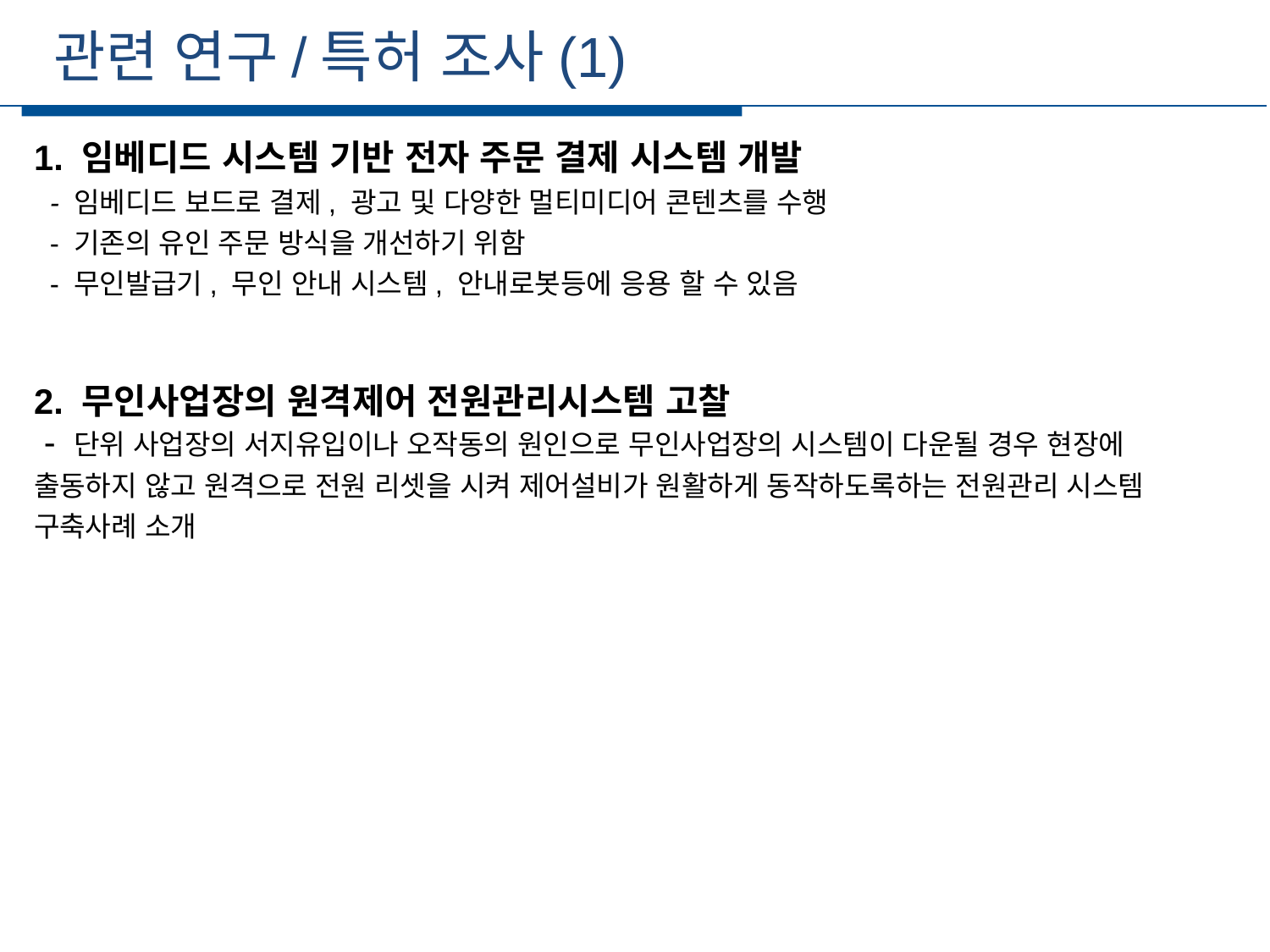

관련 연구/특허 조사(1)
세부일정

1. 임베디드 시스템 기반 전자 주문 결제 시스템 개발
  - 임베디드 보드로 결제, 광고 및 다양한 멀티미디어 콘텐츠를 수행
  - 기존의 유인 주문 방식을 개선하기 위함
  - 무인발급기, 무인 안내 시스템, 안내로봇등에 응용 할 수 있음

2. 무인사업장의 원격제어 전원관리시스템 고찰
 - 단위 사업장의 서지유입이나 오작동의 원인으로 무인사업장의 시스템이 다운될 경우 현장에 출동하지 않고 원격으로 전원 리셋을 시켜 제어설비가 원활하게 동작하도록하는 전원관리 시스템 구축사례 소개